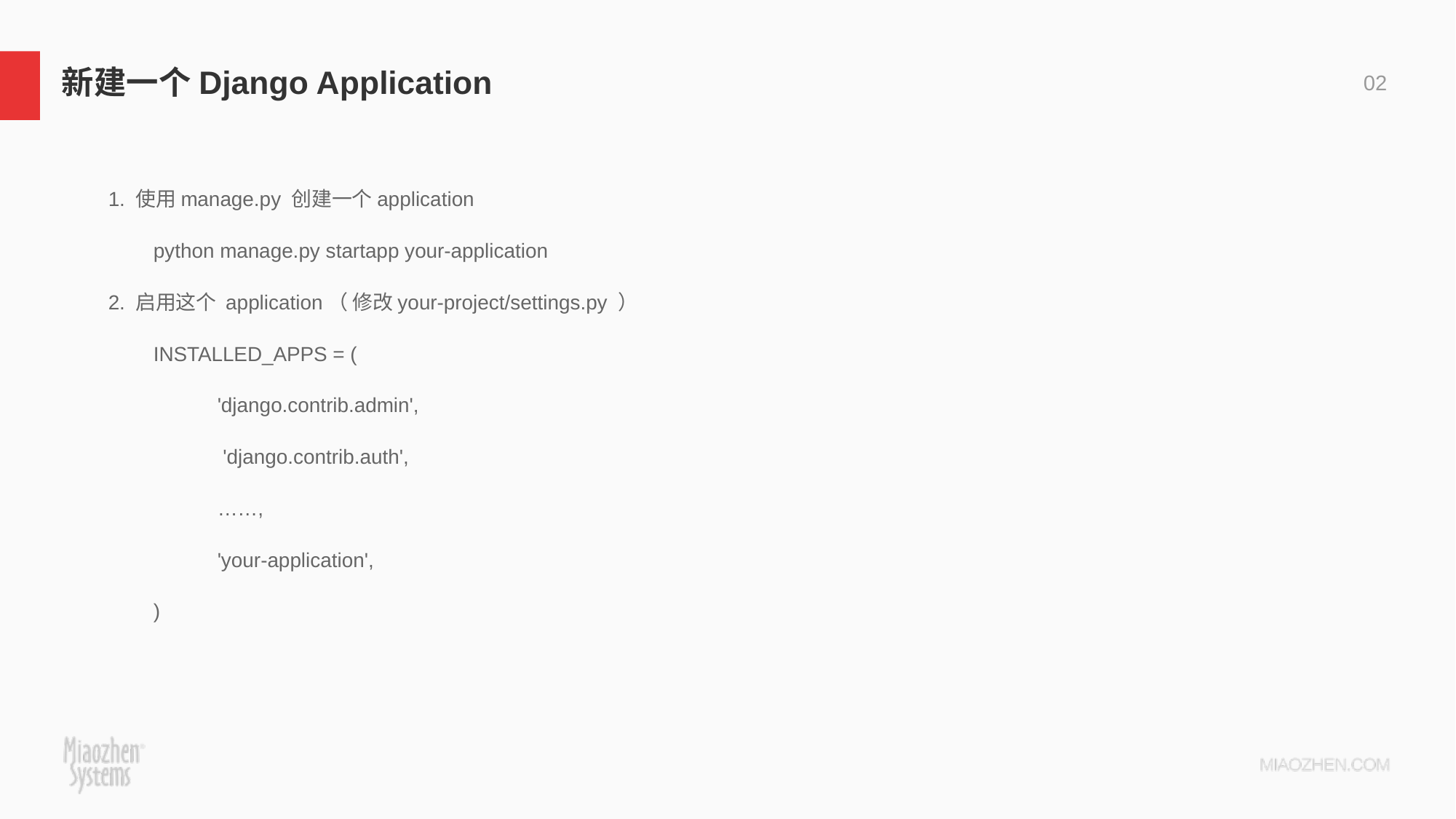

# 新建一个Django Application
02
1. 使用manage.py 创建一个application
        python manage.py startapp your-application
2. 启用这个 application（ 修改your-project/settings.py ）
        INSTALLED_APPS = (
	'django.contrib.admin',
   	 'django.contrib.auth',
	……,
	'your-application',
        )